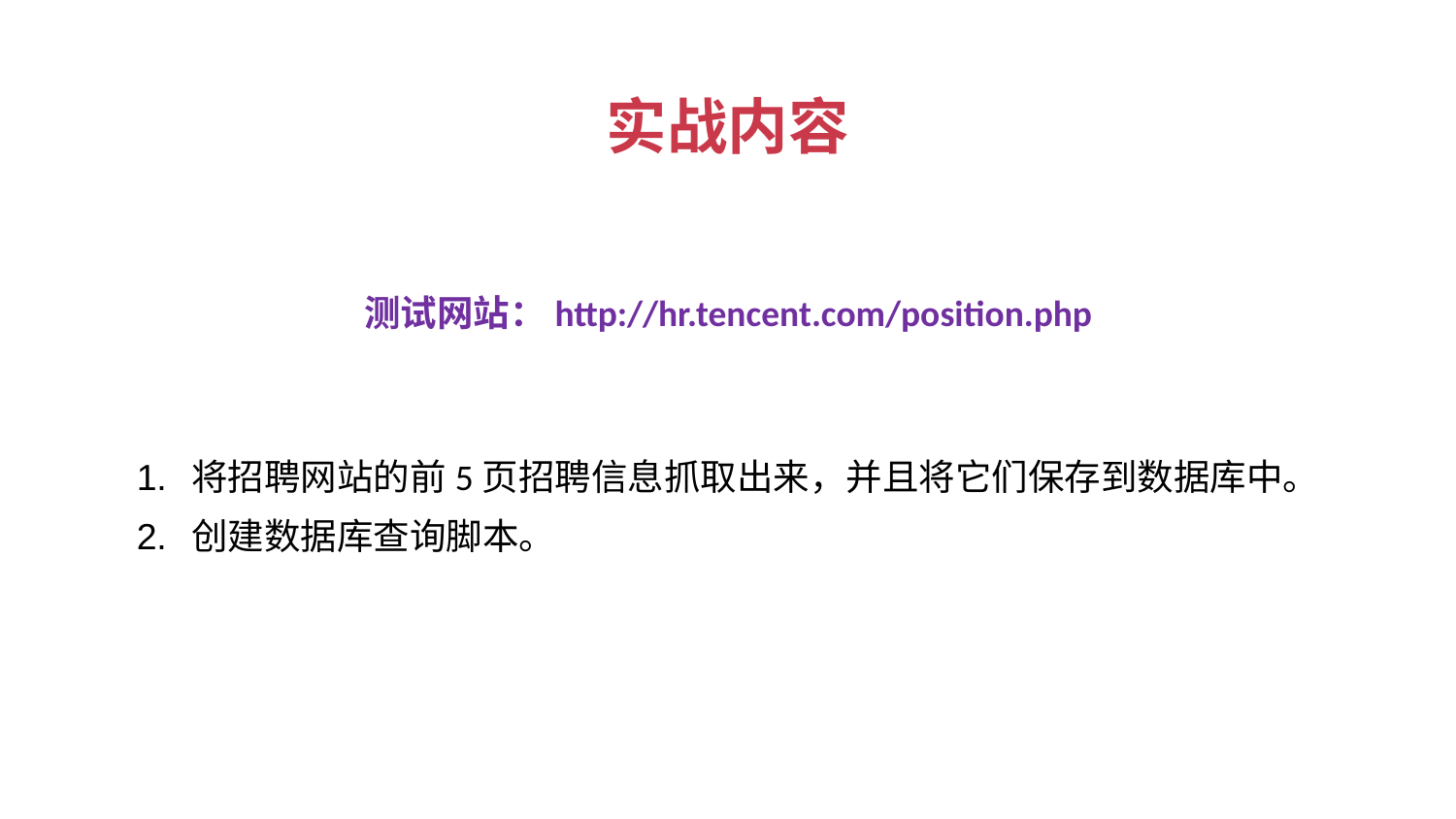

实战内容
测试网站：http://hr.tencent.com/position.php
将招聘网站的前5页招聘信息抓取出来，并且将它们保存到数据库中。
创建数据库查询脚本。